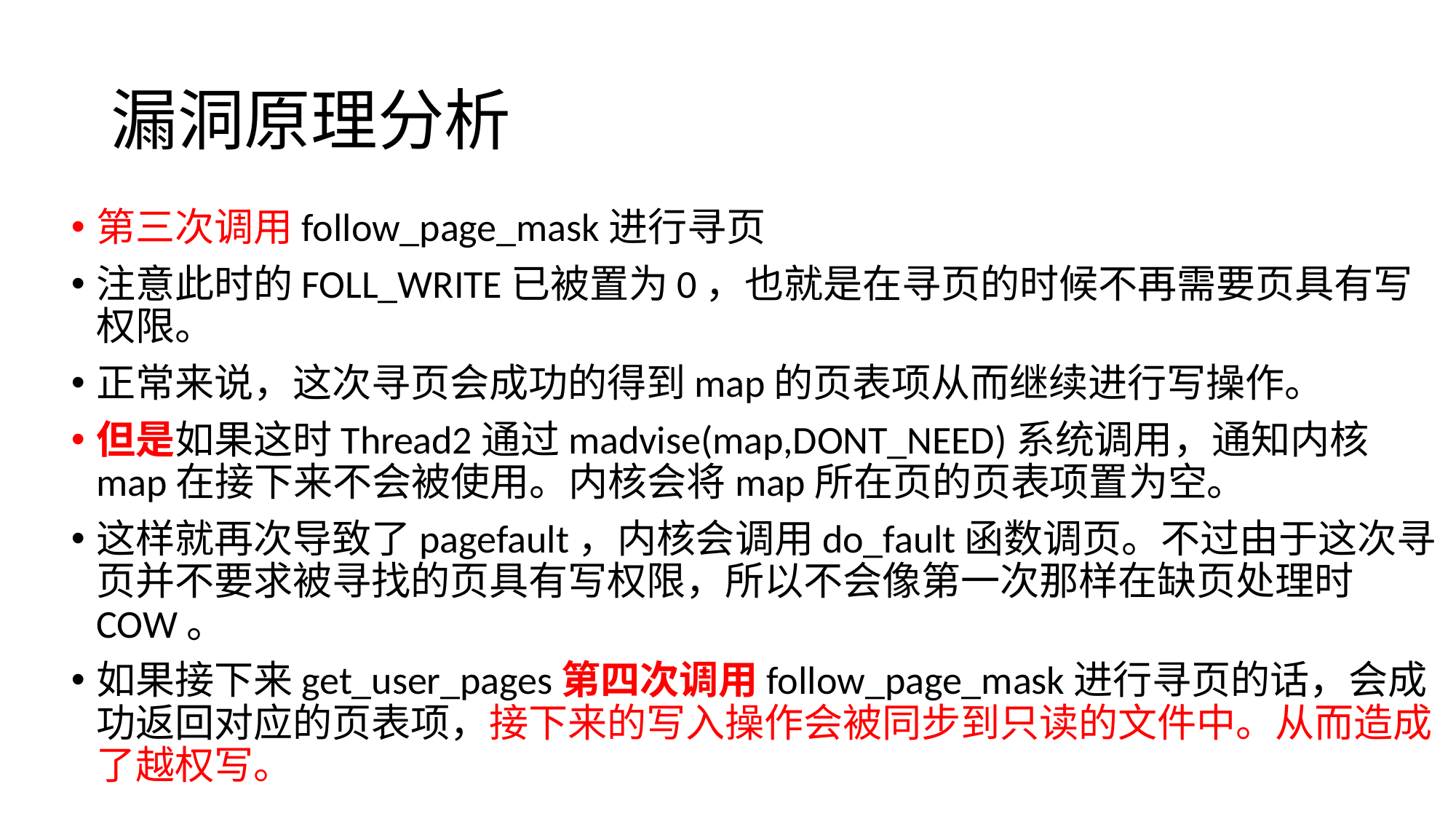

# 漏洞原理分析
第三次调用follow_page_mask进行寻页
注意此时的FOLL_WRITE已被置为0，也就是在寻页的时候不再需要页具有写权限。
正常来说，这次寻页会成功的得到map的页表项从而继续进行写操作。
但是如果这时Thread2通过madvise(map,DONT_NEED)系统调用，通知内核map在接下来不会被使用。内核会将map所在页的页表项置为空。
这样就再次导致了pagefault，内核会调用do_fault函数调页。不过由于这次寻页并不要求被寻找的页具有写权限，所以不会像第一次那样在缺页处理时COW。
如果接下来get_user_pages第四次调用follow_page_mask进行寻页的话，会成功返回对应的页表项，接下来的写入操作会被同步到只读的文件中。从而造成了越权写。